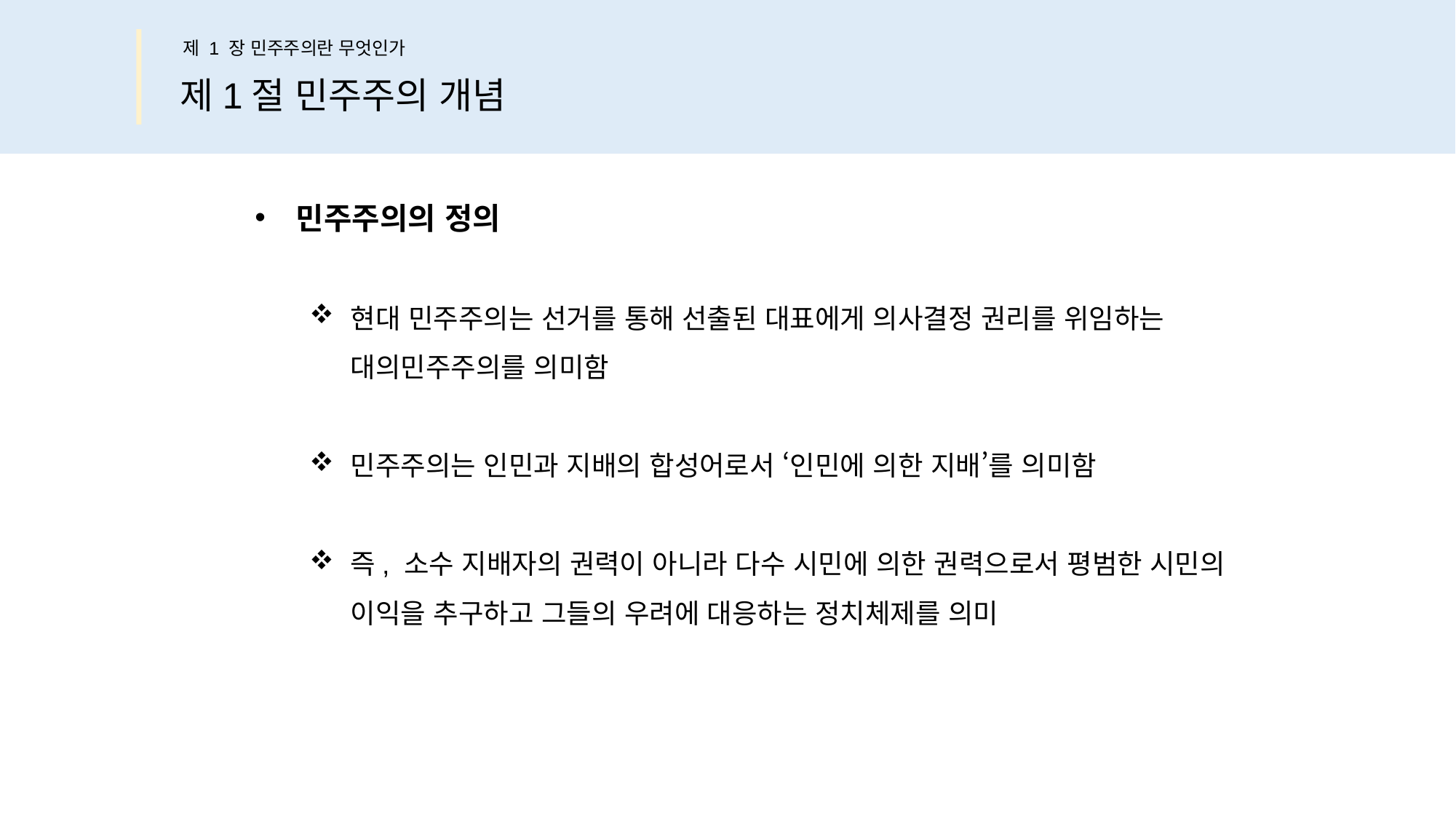

제 1 장 민주주의란 무엇인가
제1절 민주주의 개념
민주주의의 정의

현대 민주주의는 선거를 통해 선출된 대표에게 의사결정 권리를 위임하는
대의민주주의를 의미함

민주주의는 인민과 지배의 합성어로서 ‘인민에 의한 지배’를 의미함

즉, 소수 지배자의 권력이 아니라 다수 시민에 의한 권력으로서 평범한 시민의
이익을 추구하고 그들의 우려에 대응하는 정치체제를 의미